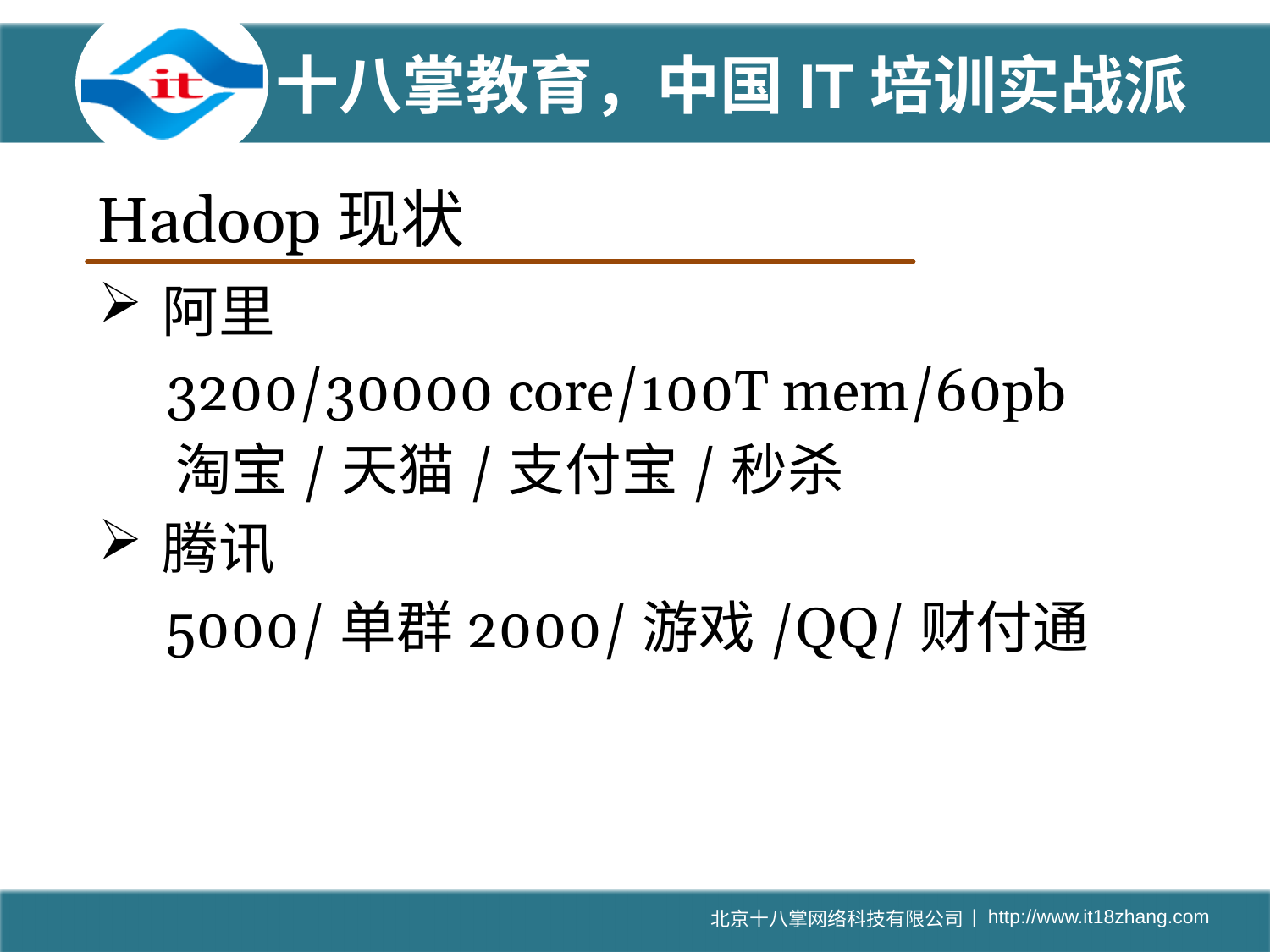

# Hadoop现状
阿里
     3200/30000 core/100T mem/60pb
     淘宝/天猫/支付宝/秒杀
腾讯
     5000/单群2000/游戏/QQ/财付通